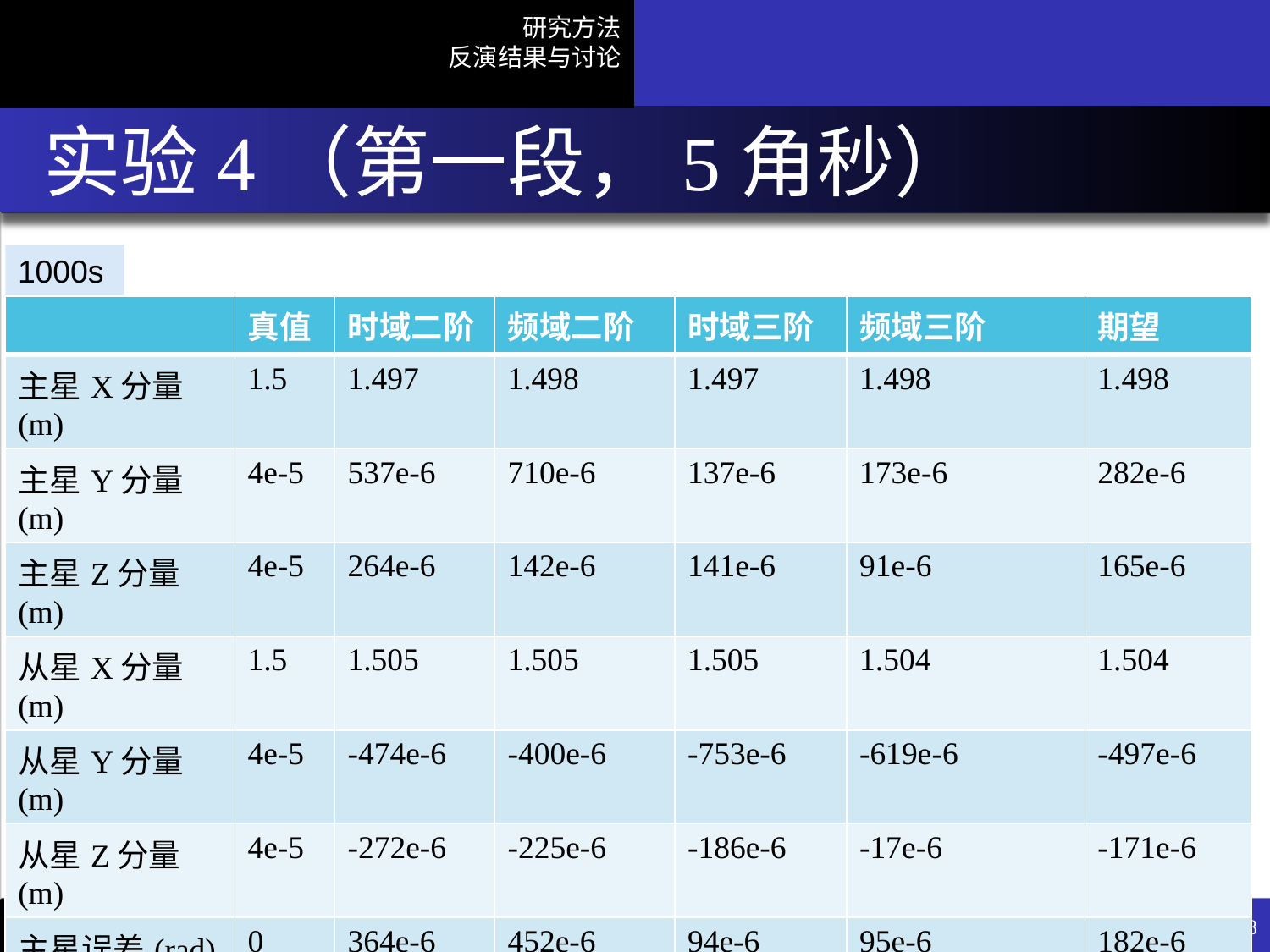

# 实验4（第一段，5角秒）
1000s
|  | 真值 | 时域二阶 | 频域二阶 | 时域三阶 | 频域三阶 | 期望 |
| --- | --- | --- | --- | --- | --- | --- |
| 主星X分量(m) | 1.5 | 1.497 | 1.498 | 1.497 | 1.498 | 1.498 |
| 主星Y分量(m) | 4e-5 | 537e-6 | 710e-6 | 137e-6 | 173e-6 | 282e-6 |
| 主星Z分量(m) | 4e-5 | 264e-6 | 142e-6 | 141e-6 | 91e-6 | 165e-6 |
| 从星X分量(m) | 1.5 | 1.505 | 1.505 | 1.505 | 1.504 | 1.504 |
| 从星Y分量(m) | 4e-5 | -474e-6 | -400e-6 | -753e-6 | -619e-6 | -497e-6 |
| 从星Z分量(m) | 4e-5 | -272e-6 | -225e-6 | -186e-6 | -17e-6 | -171e-6 |
| 主星误差(rad) | 0 | 364e-6 | 452e-6 | 94e-6 | 95e-6 | 182e-6 |
| 从星误差(rad) | 0 | 400e-6 | 341e-6 | 548e-6 | 440e-6 | 385e-6 |
| 主星是否达标 | Yes | No | No | Yes | Yes | Yes |
| 从星是否达标 | Yes | No | No | No | No | No |
低低卫卫跟踪重力卫星相位中心矢量反演
48